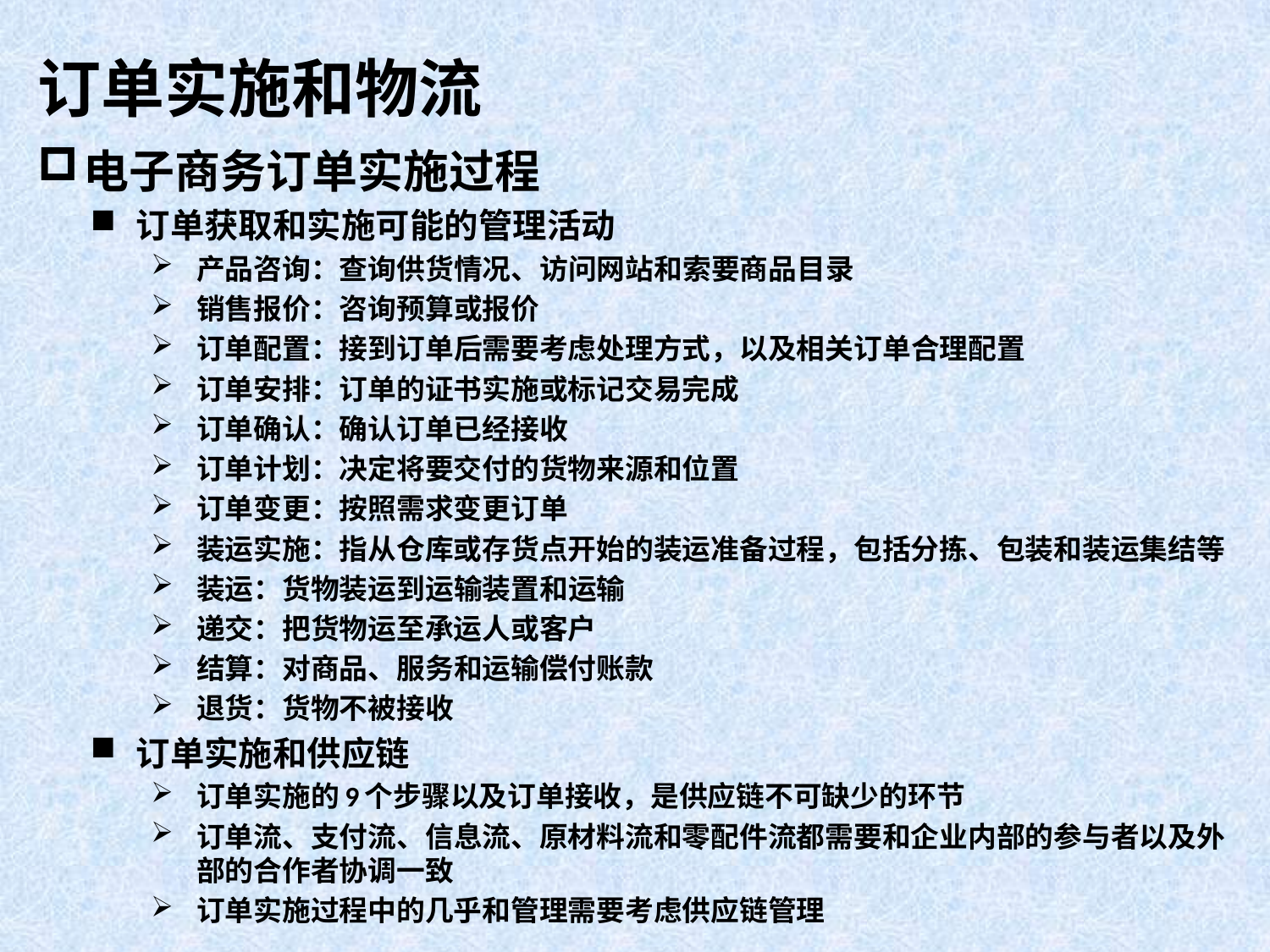

# 订单实施和物流
电子商务订单实施过程
订单获取和实施可能的管理活动
产品咨询：查询供货情况、访问网站和索要商品目录
销售报价：咨询预算或报价
订单配置：接到订单后需要考虑处理方式，以及相关订单合理配置
订单安排：订单的证书实施或标记交易完成
订单确认：确认订单已经接收
订单计划：决定将要交付的货物来源和位置
订单变更：按照需求变更订单
装运实施：指从仓库或存货点开始的装运准备过程，包括分拣、包装和装运集结等
装运：货物装运到运输装置和运输
递交：把货物运至承运人或客户
结算：对商品、服务和运输偿付账款
退货：货物不被接收
订单实施和供应链
订单实施的9个步骤以及订单接收，是供应链不可缺少的环节
订单流、支付流、信息流、原材料流和零配件流都需要和企业内部的参与者以及外部的合作者协调一致
订单实施过程中的几乎和管理需要考虑供应链管理